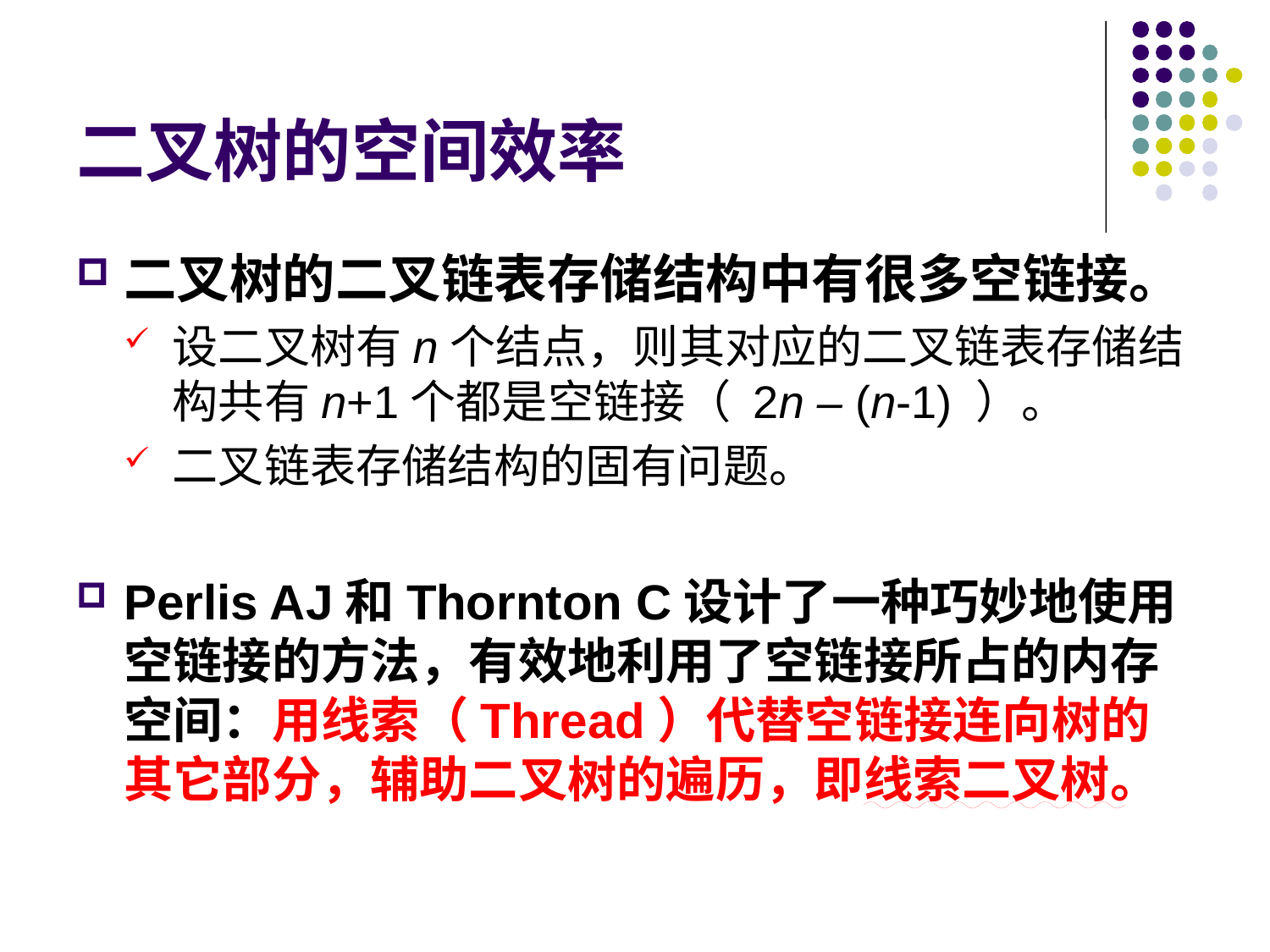

# 二叉树的空间效率
二叉树的二叉链表存储结构中有很多空链接。
设二叉树有n个结点，则其对应的二叉链表存储结构共有n+1个都是空链接（ 2n – (n-1) ）。
二叉链表存储结构的固有问题。

Perlis AJ和Thornton C设计了一种巧妙地使用空链接的方法，有效地利用了空链接所占的内存空间：用线索（Thread）代替空链接连向树的其它部分，辅助二叉树的遍历，即线索二叉树。